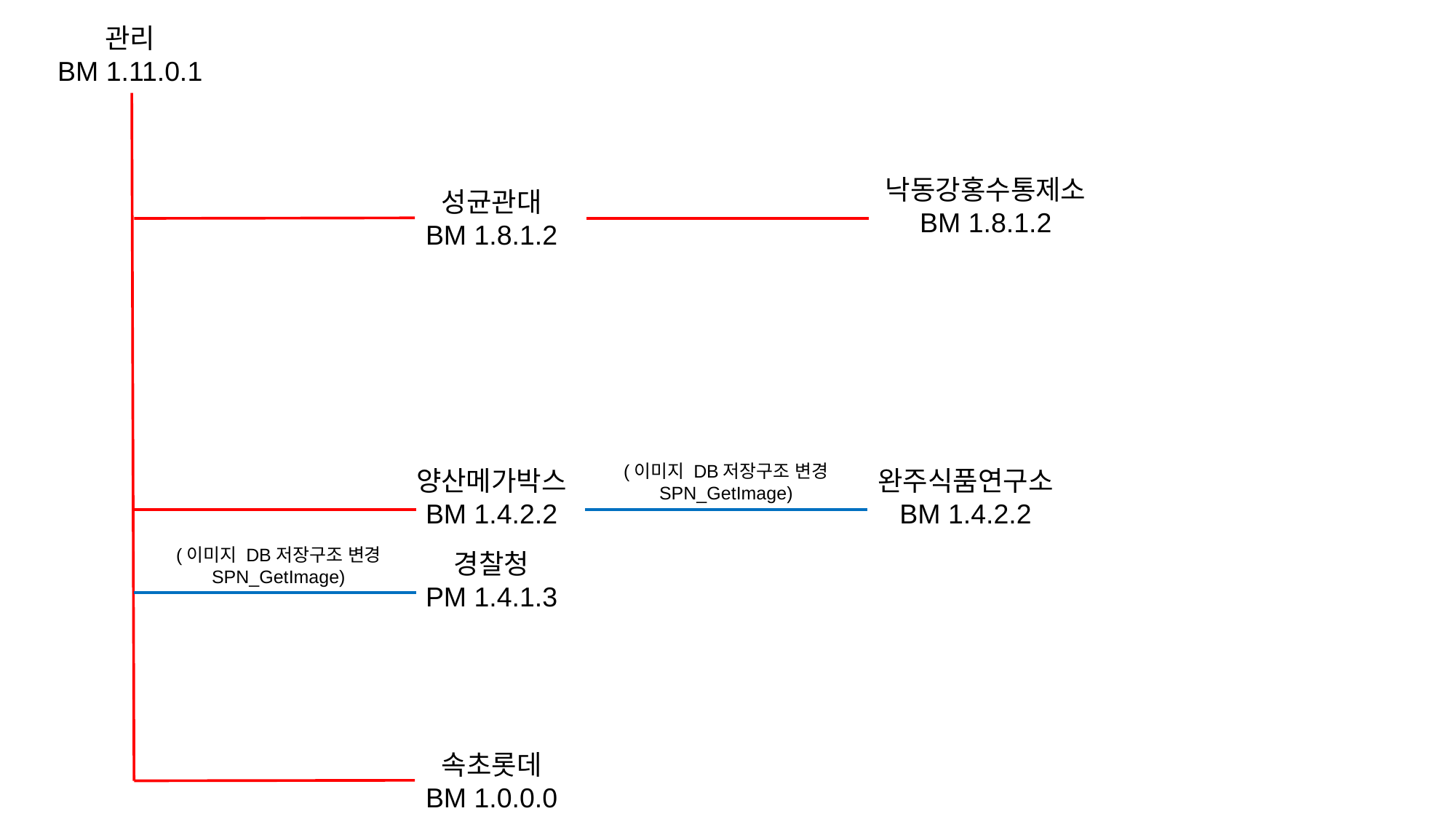

관리
BM 1.11.0.1
낙동강홍수통제소
BM 1.8.1.2
성균관대
BM 1.8.1.2
(이미지 DB저장구조 변경
SPN_GetImage)
양산메가박스
BM 1.4.2.2
완주식품연구소
BM 1.4.2.2
(이미지 DB저장구조 변경
SPN_GetImage)
경찰청
PM 1.4.1.3
속초롯데
BM 1.0.0.0